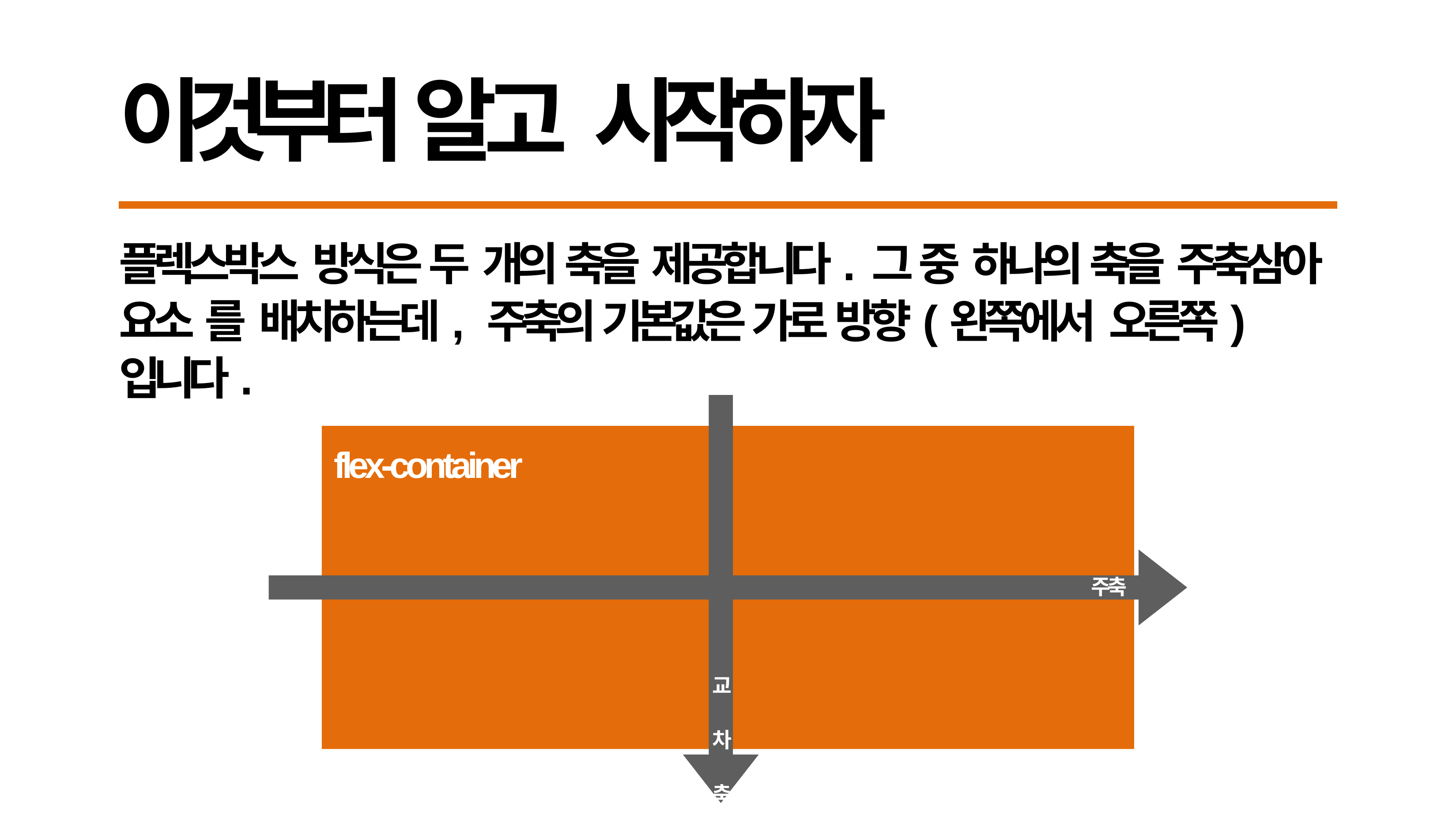

# 이것부터 알고 시작하자

플렉스박스 방식은 두  개의 축을  제공합니다. 그  중  하나의 축을  주축삼아 요소  를 배치하는데,  주축의 기본값은 가로 방향(왼쪽에서 오른쪽)입니다.

flex-container

        주축

  교  차  축